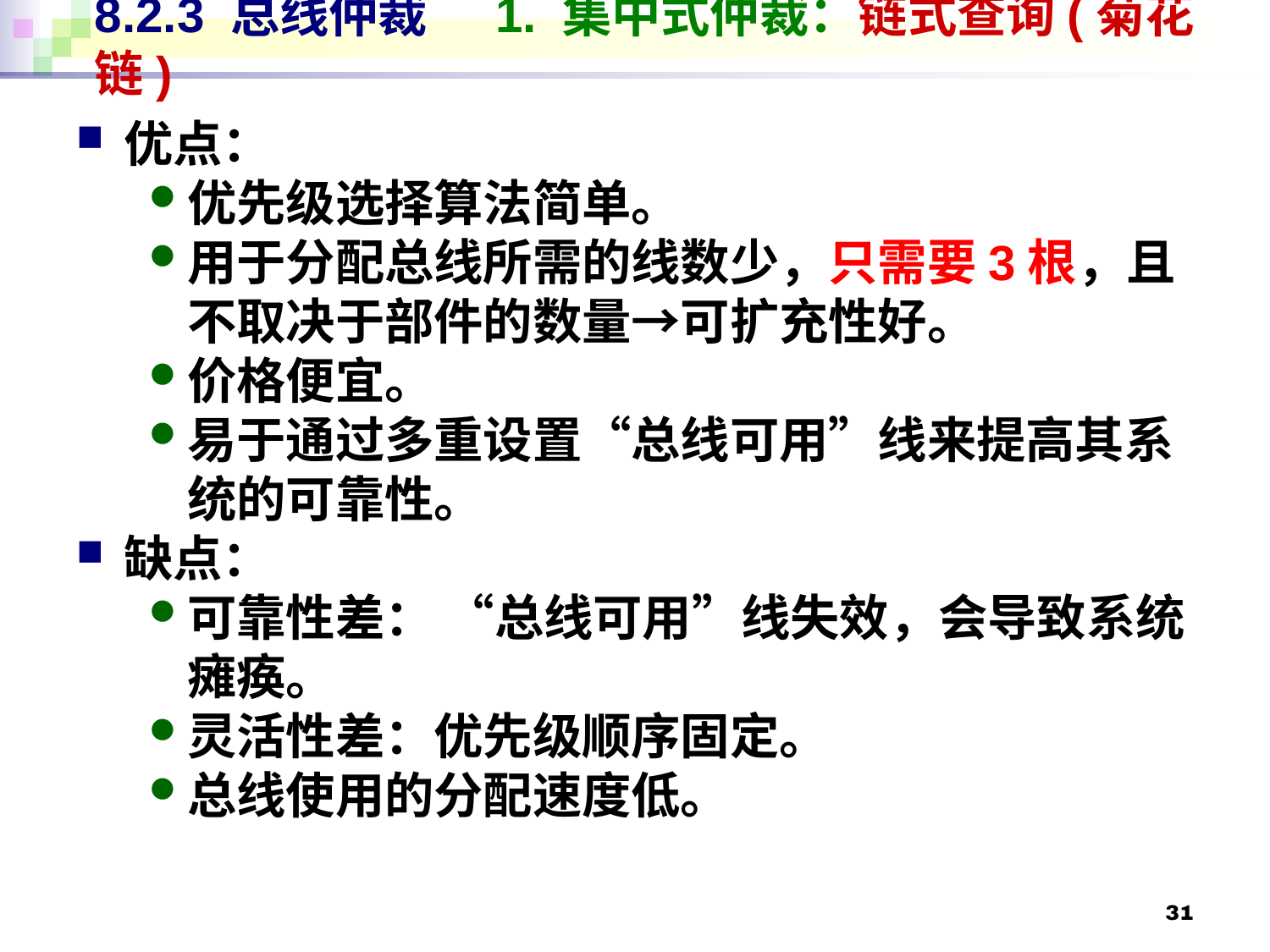

# 8.2.3 总线仲裁     1. 集中式仲裁：链式查询(菊花链)
优点：
优先级选择算法简单。
用于分配总线所需的线数少，只需要3根，且不取决于部件的数量→可扩充性好。
价格便宜。
易于通过多重设置“总线可用”线来提高其系统的可靠性。
缺点：
可靠性差： “总线可用”线失效，会导致系统瘫痪。
灵活性差：优先级顺序固定。
总线使用的分配速度低。
31